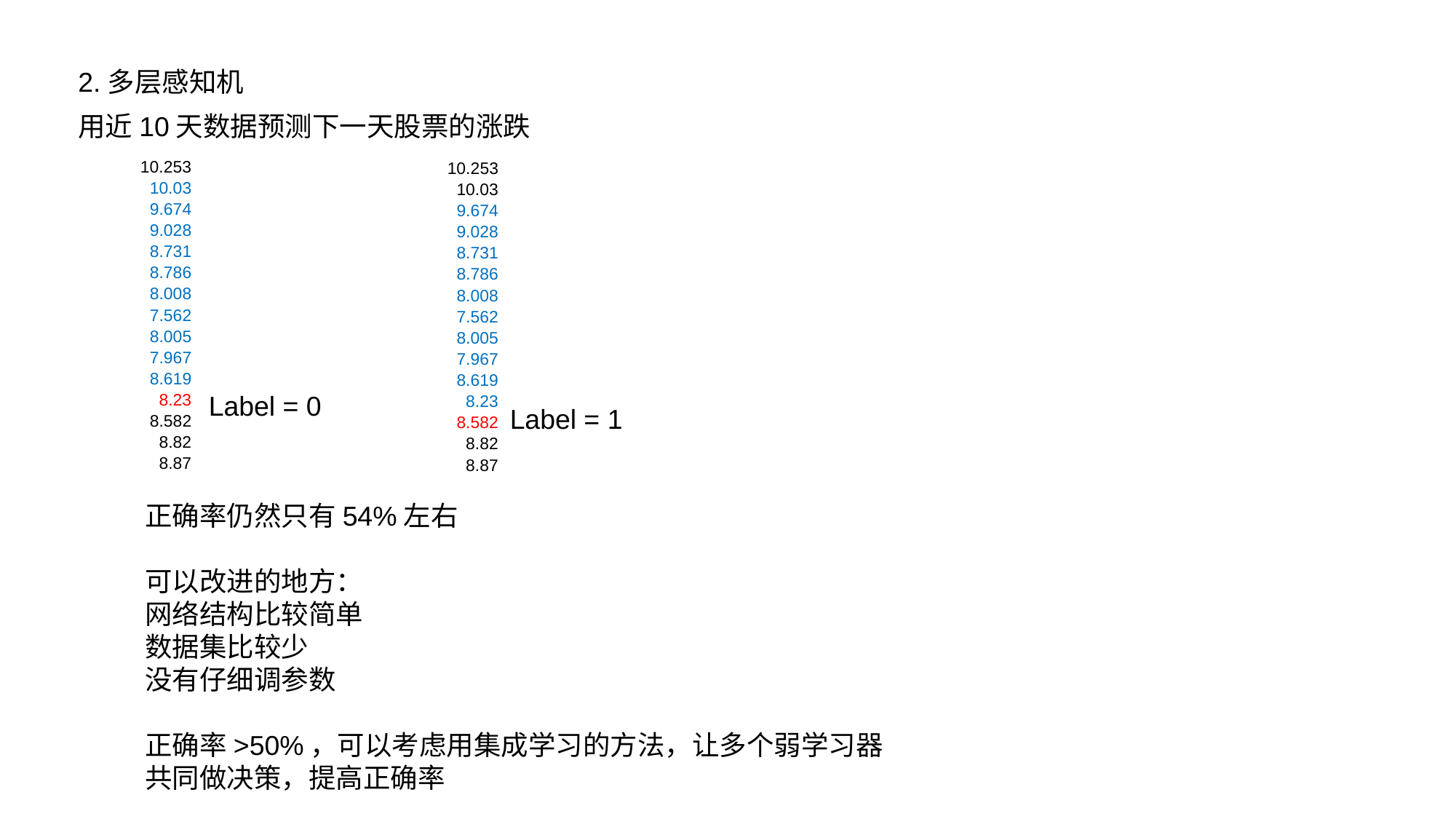

2.多层感知机
用近10天数据预测下一天股票的涨跌

| 10.253 |
| --- |
| 10.03 |
| 9.674 |
| 9.028 |
| 8.731 |
| 8.786 |
| 8.008 |
| 7.562 |
| 8.005 |
| 7.967 |
| 8.619 |
| 8.23 |
| 8.582 |
| 8.82 |
| 8.87 |
| 10.253 |
| --- |
| 10.03 |
| 9.674 |
| 9.028 |
| 8.731 |
| 8.786 |
| 8.008 |
| 7.562 |
| 8.005 |
| 7.967 |
| 8.619 |
| 8.23 |
| 8.582 |
| 8.82 |
| 8.87 |
Label = 0
Label = 1
正确率仍然只有54%左右

可以改进的地方：
网络结构比较简单
数据集比较少
没有仔细调参数

正确率>50%，可以考虑用集成学习的方法，让多个弱学习器共同做决策，提高正确率